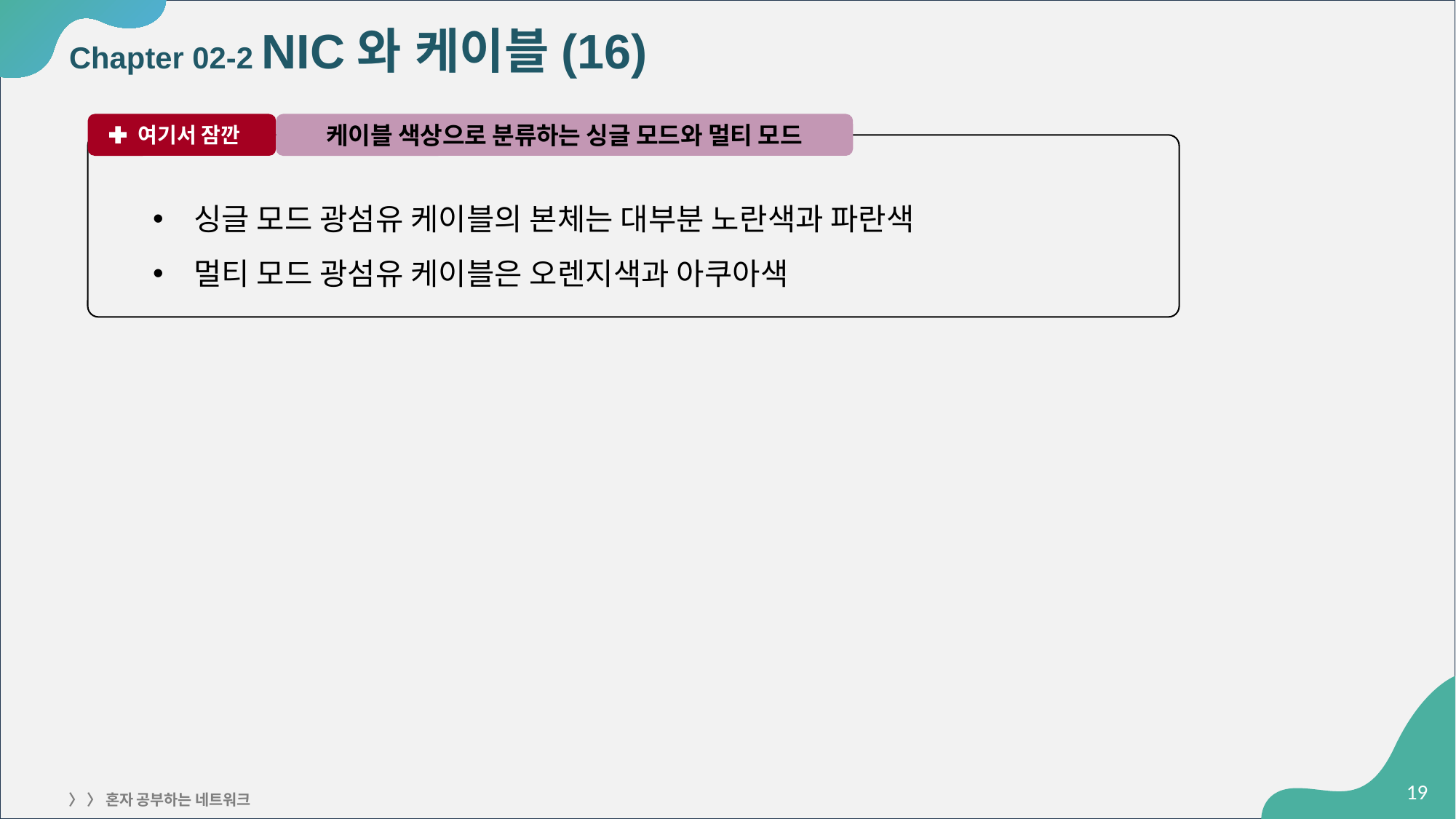

# Chapter 02-2 NIC와 케이블(16)
     여기서 잠깐
케이블 색상으로 분류하는 싱글 모드와 멀티 모드

싱글 모드 광섬유 케이블의 본체는 대부분 노란색과 파란색
멀티 모드 광섬유 케이블은 오렌지색과 아쿠아색
19
〉 〉 혼자 공부하는 네트워크